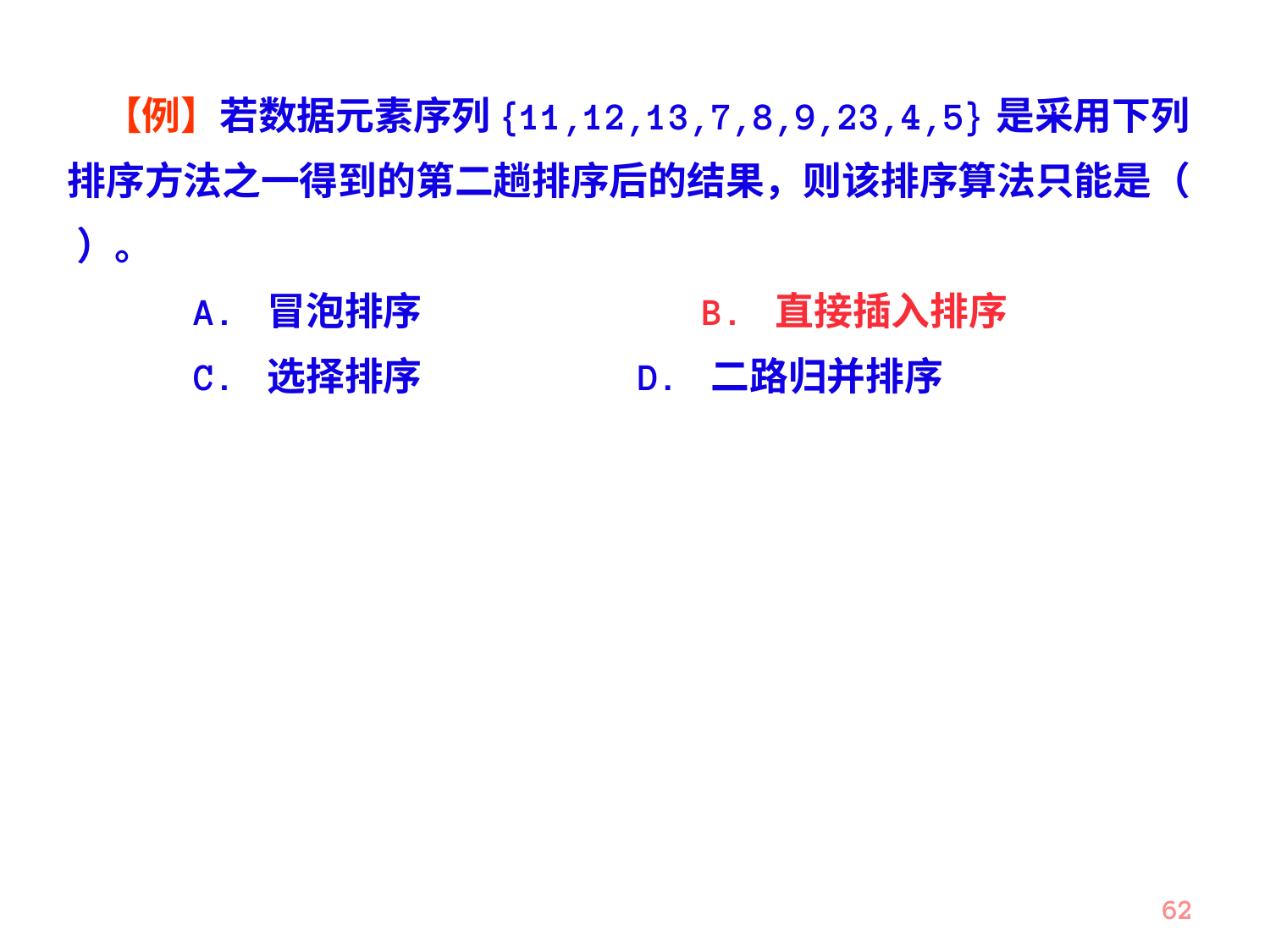

【例】若数据元素序列{11,12,13,7,8,9,23,4,5}是采用下列排序方法之一得到的第二趟排序后的结果，则该排序算法只能是（  ）。
      A. 冒泡排序			B. 直接插入排序
      C. 选择排序		      D. 二路归并排序
62